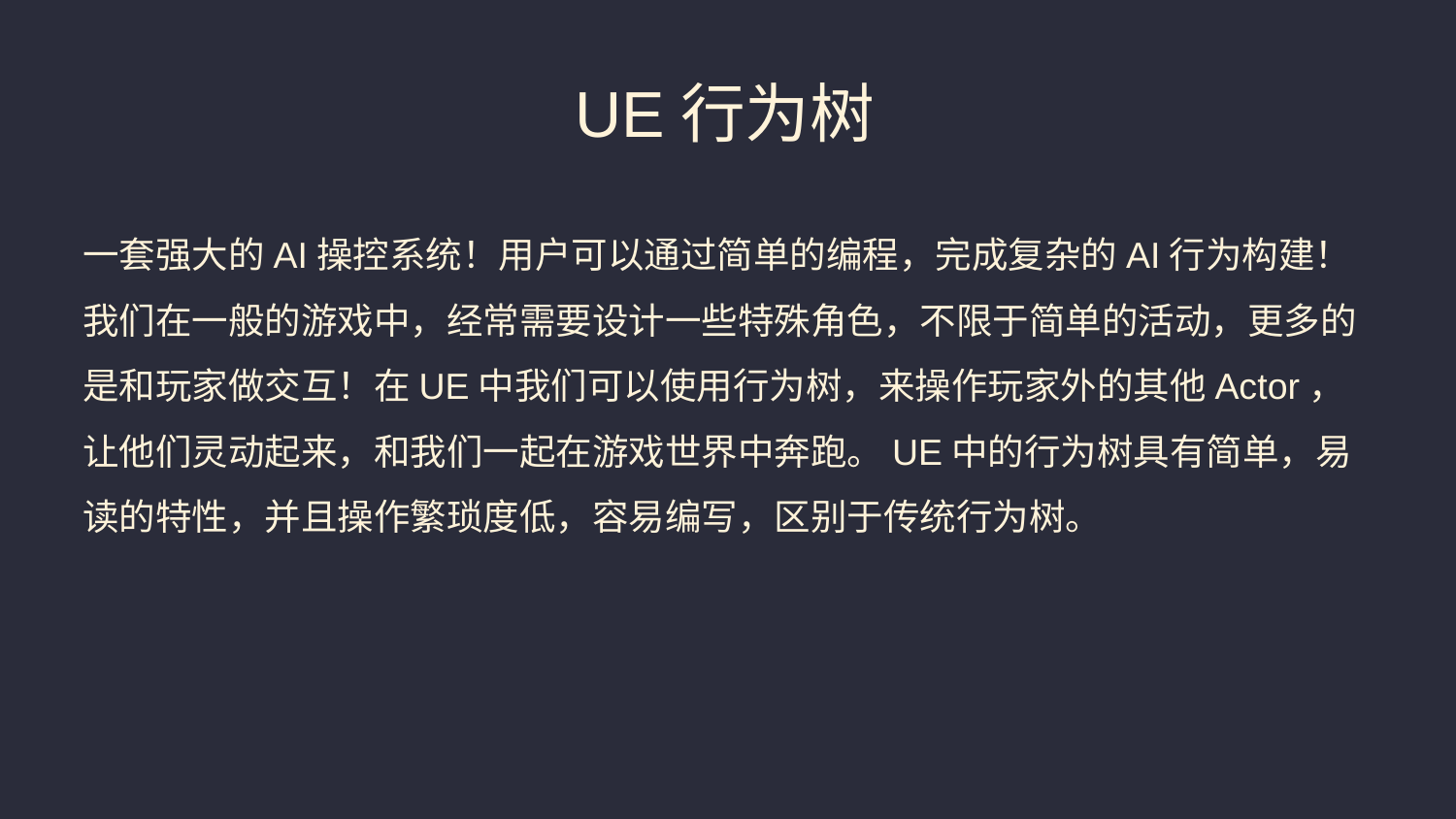

UE行为树
一套强大的AI操控系统！用户可以通过简单的编程，完成复杂的AI行为构建！我们在一般的游戏中，经常需要设计一些特殊角色，不限于简单的活动，更多的是和玩家做交互！在UE中我们可以使用行为树，来操作玩家外的其他Actor，让他们灵动起来，和我们一起在游戏世界中奔跑。UE中的行为树具有简单，易读的特性，并且操作繁琐度低，容易编写，区别于传统行为树。